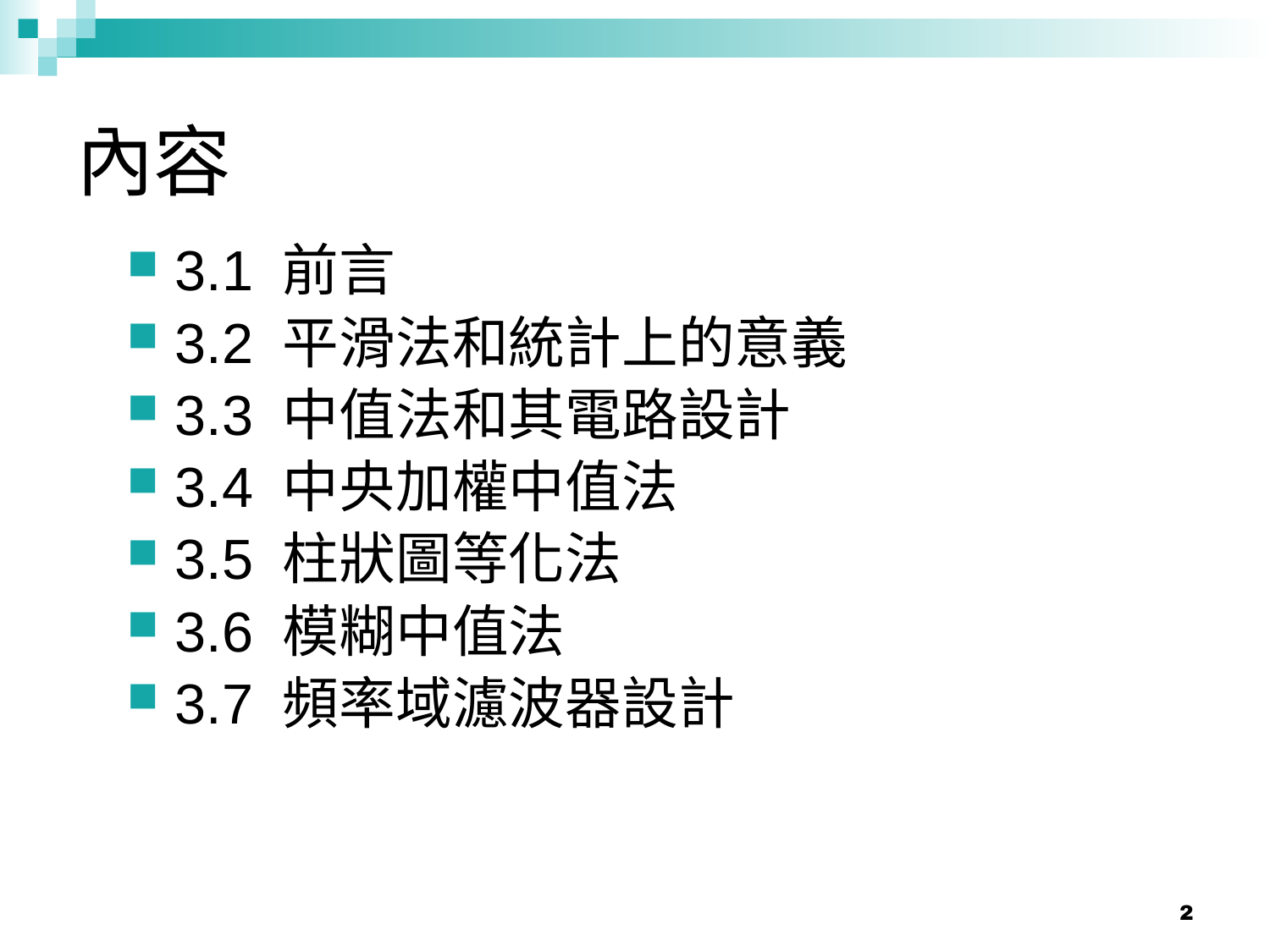

# 內容
3.1 前言
3.2 平滑法和統計上的意義
3.3 中值法和其電路設計
3.4 中央加權中值法
3.5 柱狀圖等化法
3.6 模糊中值法
3.7 頻率域濾波器設計
2